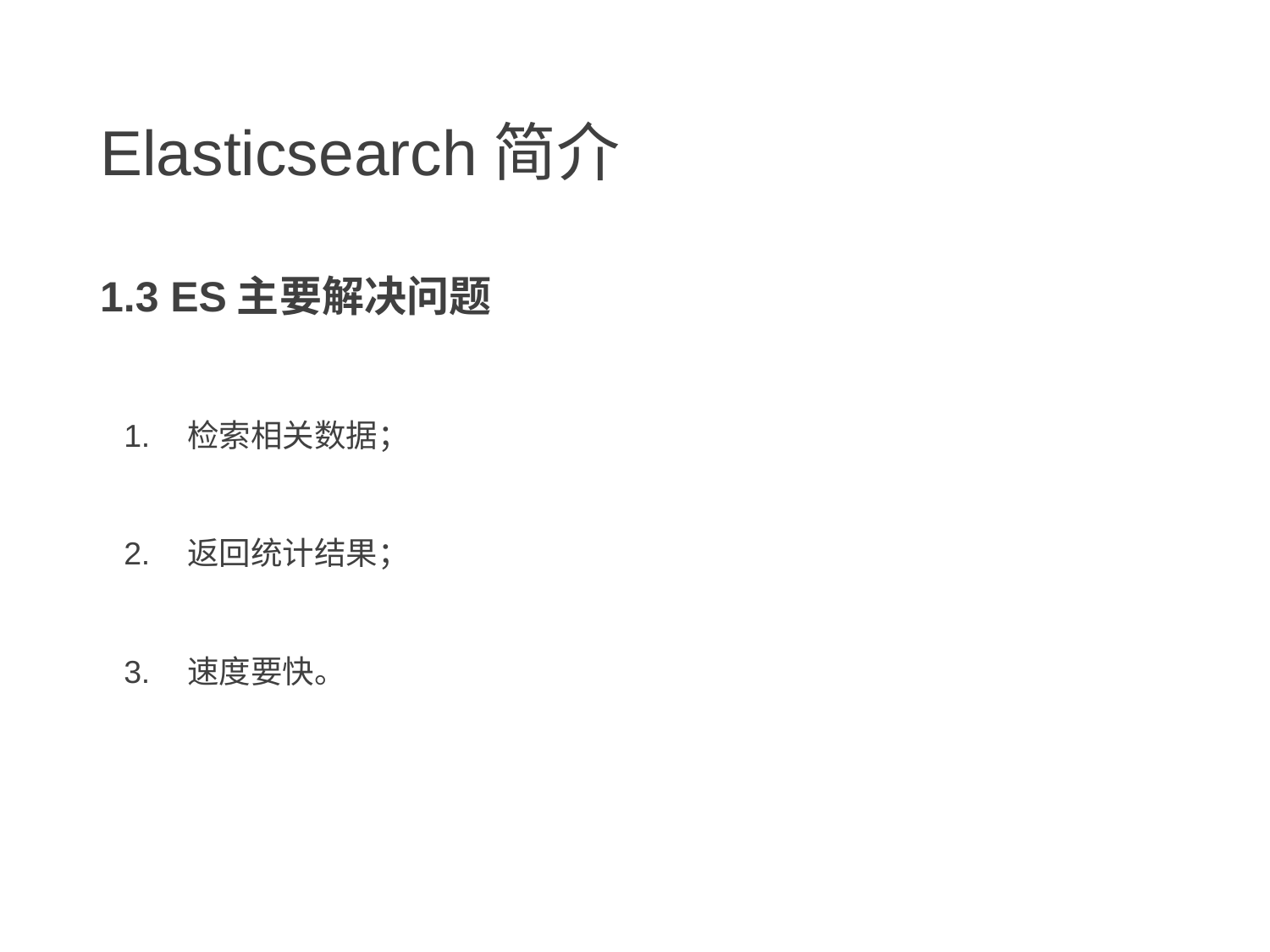

# Elasticsearch简介
1.3 ES主要解决问题

检索相关数据；

返回统计结果；

速度要快。